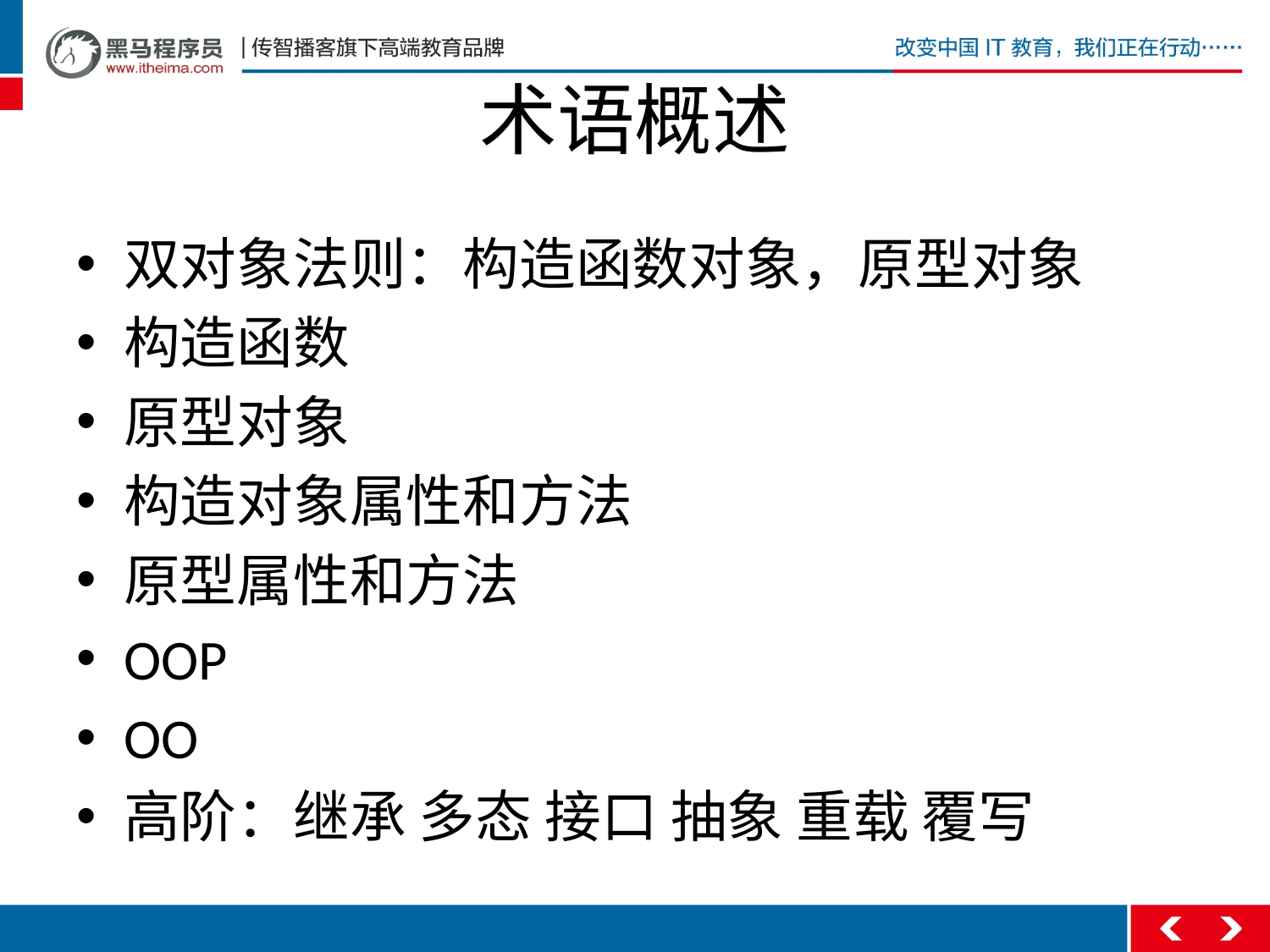

# 术语概述
双对象法则：构造函数对象，原型对象
构造函数
原型对象
构造对象属性和方法
原型属性和方法
OOP
OO
高阶：继承 多态 接口 抽象 重载 覆写